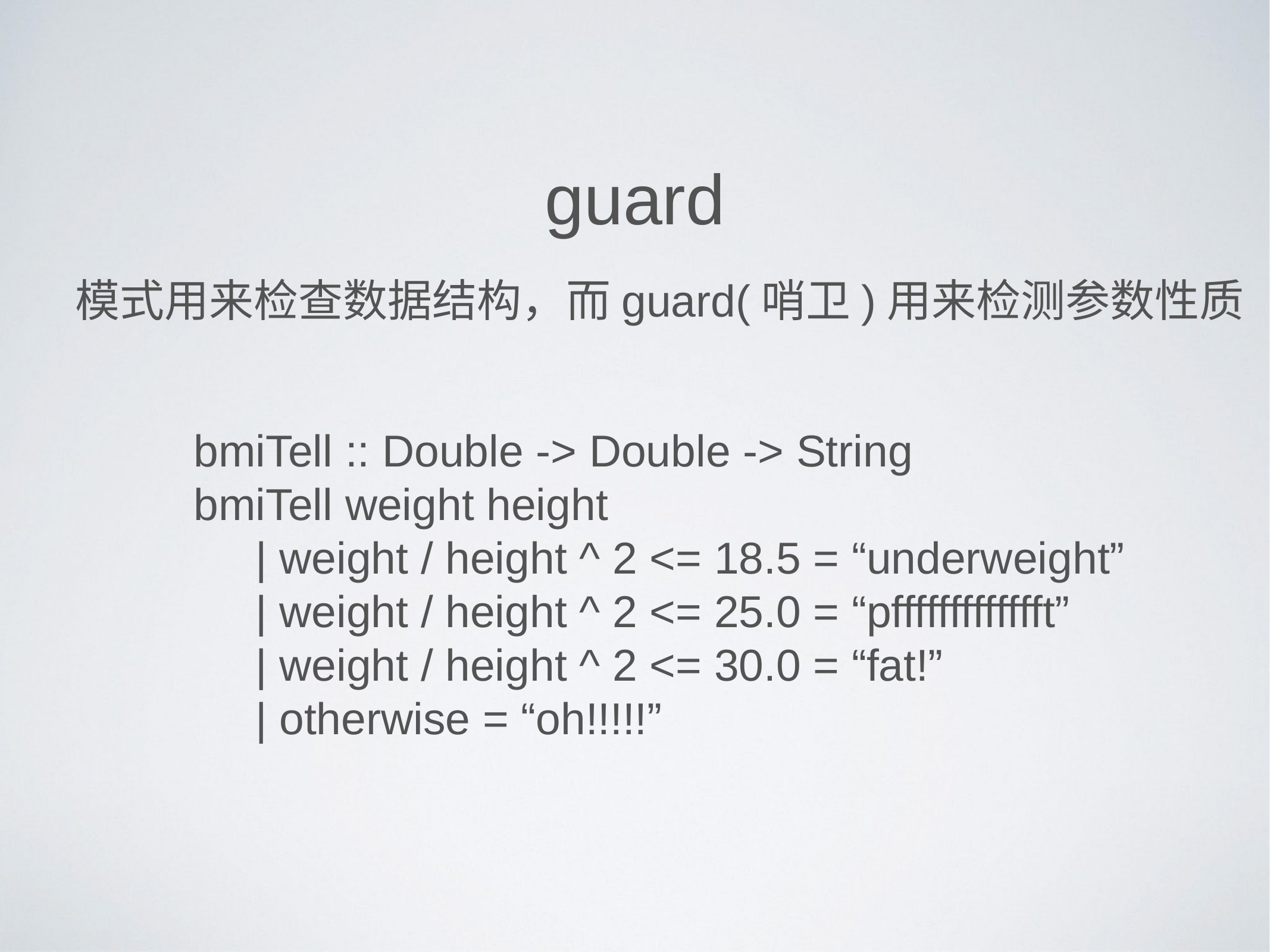

guard
模式用来检查数据结构，而guard(哨卫)用来检测参数性质
bmiTell :: Double -> Double -> String
bmiTell weight height
     | weight / height ^ 2 <= 18.5 = “underweight”
     | weight / height ^ 2 <= 25.0 = “pffffffffffffft”
     | weight / height ^ 2 <= 30.0 = “fat!”
     | otherwise = “oh!!!!!”